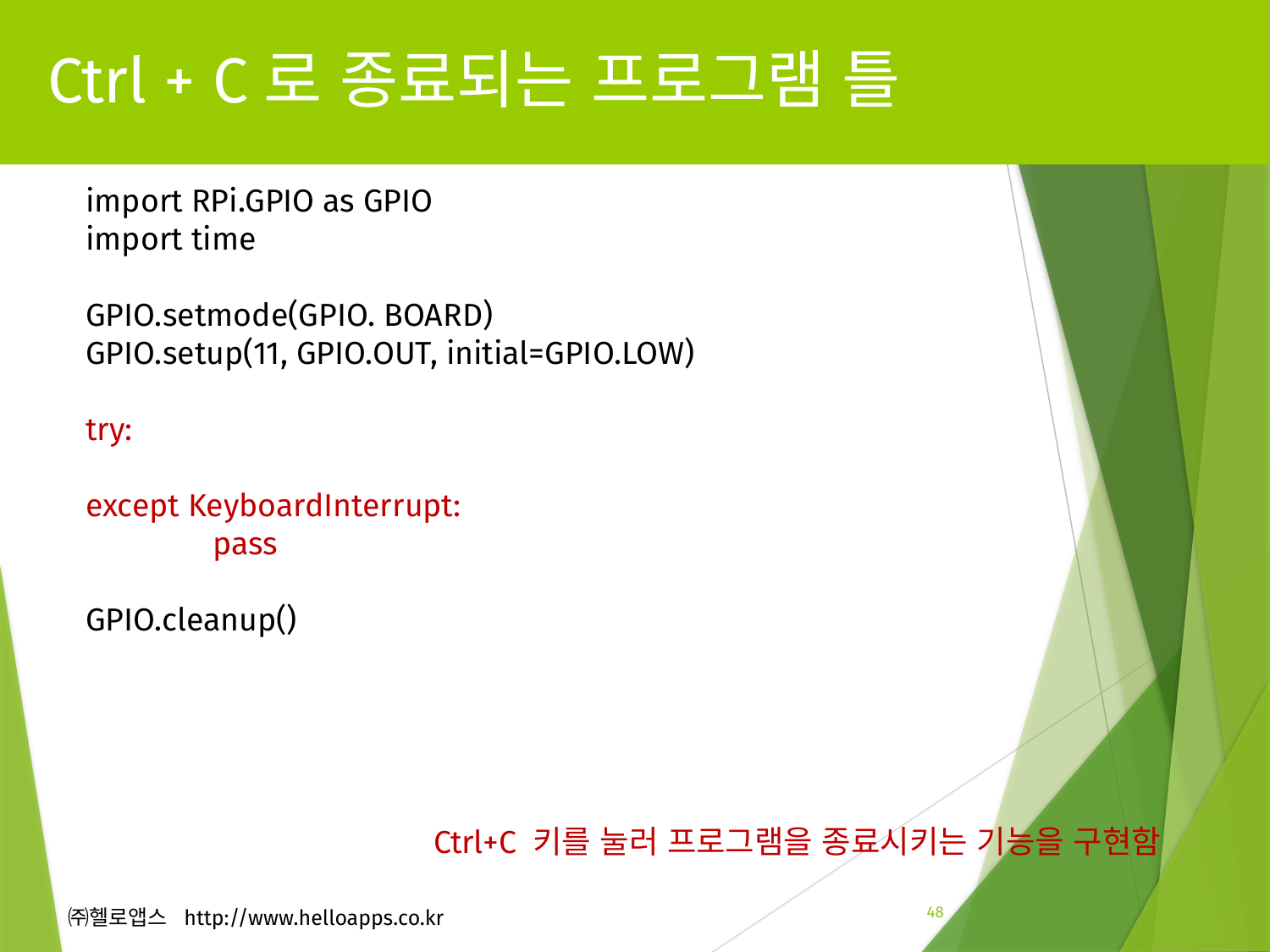

# Ctrl + C로 종료되는 프로그램 틀
import RPi.GPIO as GPIO
import time

GPIO.setmode(GPIO. BOARD)
GPIO.setup(11, GPIO.OUT, initial=GPIO.LOW)

try:

except KeyboardInterrupt:
	pass

GPIO.cleanup()
Ctrl+C 키를 눌러 프로그램을 종료시키는 기능을 구현함
48